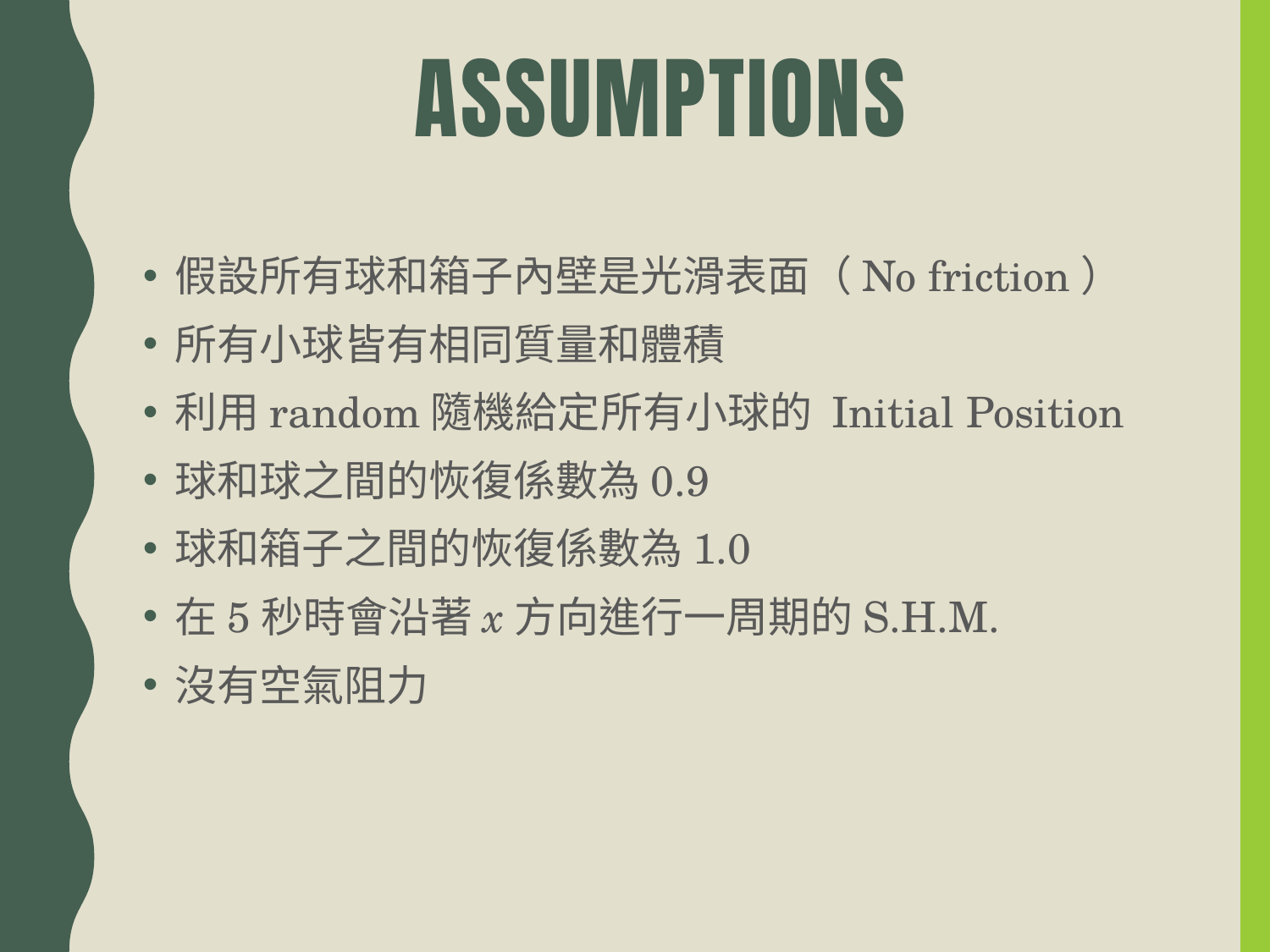

# Assumptions
假設所有球和箱子內壁是光滑表面（No friction）
所有小球皆有相同質量和體積
利用random隨機給定所有小球的 Initial Position
球和球之間的恢復係數為0.9
球和箱子之間的恢復係數為1.0
在5秒時會沿著x方向進行一周期的S.H.M.
沒有空氣阻力